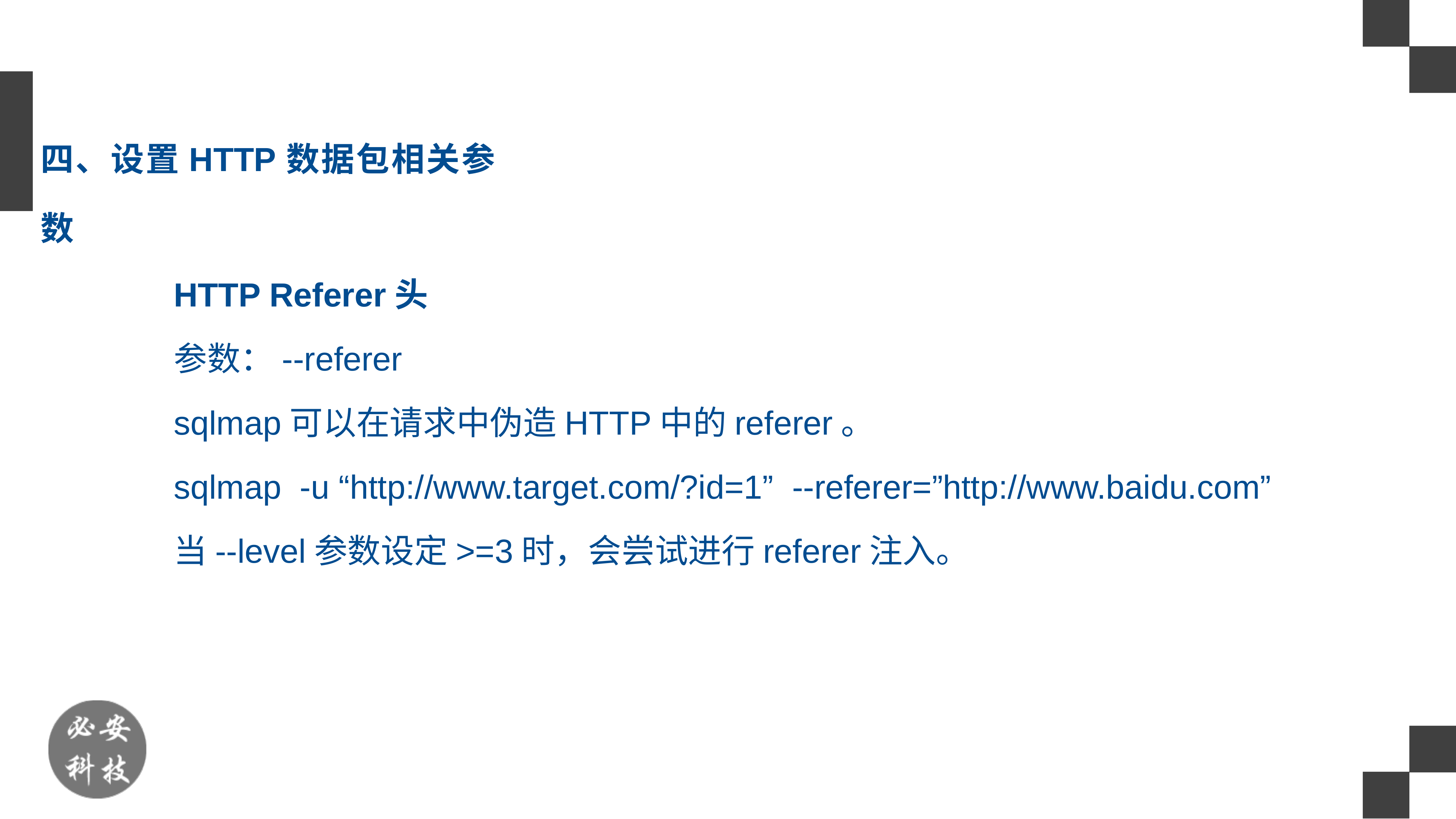

四、设置HTTP数据包相关参数
HTTP Referer头
参数：--referer
sqlmap可以在请求中伪造HTTP中的referer。
sqlmap  -u “http://www.target.com/?id=1”  --referer=”http://www.baidu.com”
当--level参数设定>=3时，会尝试进行referer注入。